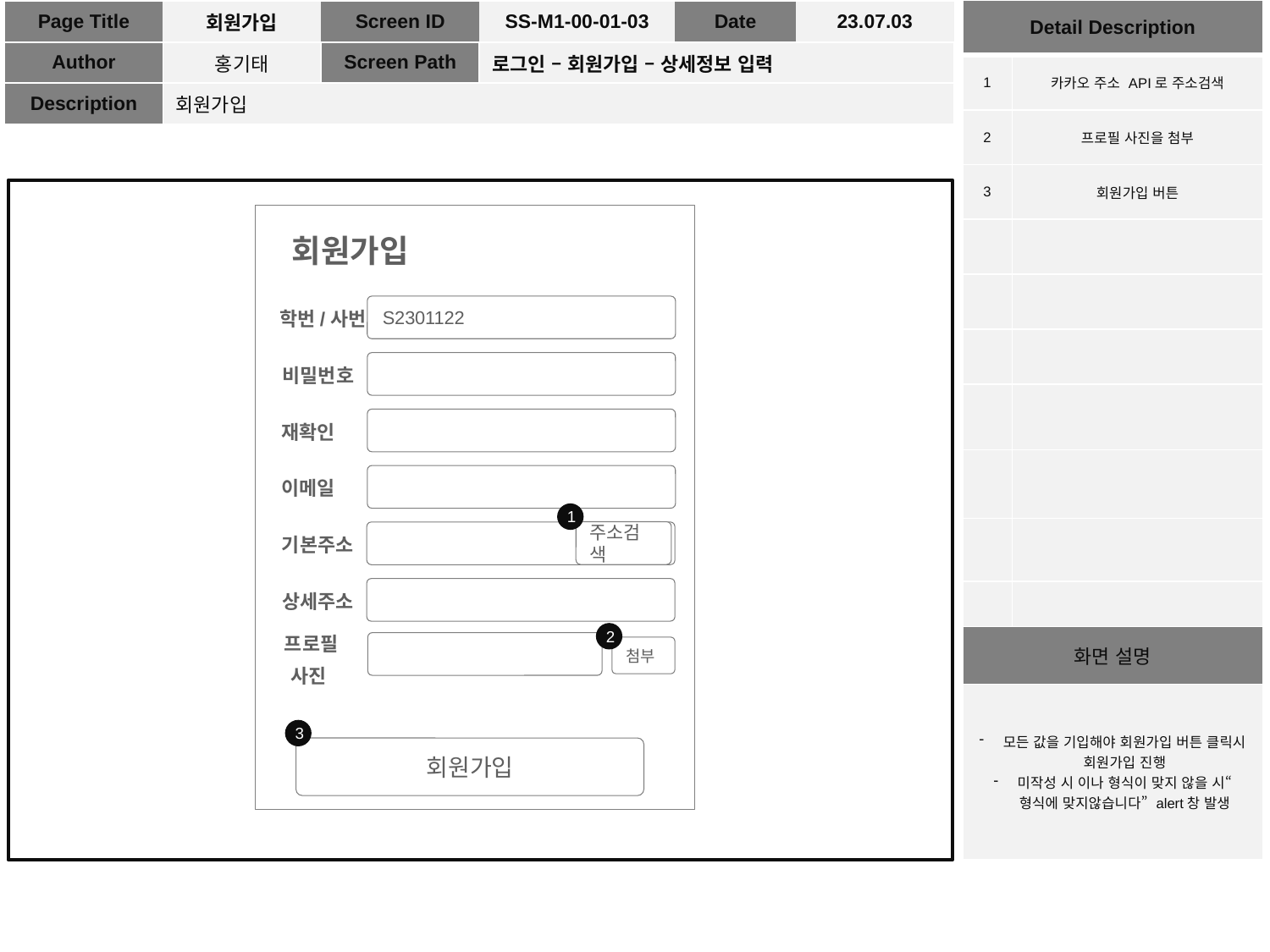

| Detail Description |  |
| --- | --- |
| 1 | 카카오 주소 API로 주소검색 |
| 2 | 프로필 사진을 첨부 |
| 3 | 회원가입 버튼 |
|  |  |
|  |  |
|  |  |
|  |  |
|  |  |
|  |  |
|  |  |
| 화면 설명 |  |
| 모든 값을 기입해야 회원가입 버튼 클릭시 회원가입 진행 미작성 시 이나 형식이 맞지 않을 시“형식에 맞지않습니다” alert창 발생 |  |
| Page Title | 회원가입 | Screen ID | SS-M1-00-01-03 | Date | 23.07.03 |
| --- | --- | --- | --- | --- | --- |
| Author | 홍기태 | Screen Path | 로그인 – 회원가입 – 상세정보 입력 |  |  |
| Description | 회원가입 |  |  |  |  |

회원가입
S2301122
학번/사번

비밀번호

재확인

이메일
1
주소검색

기본주소

상세주소
2
프로필
사진

첨부
3
회원가입